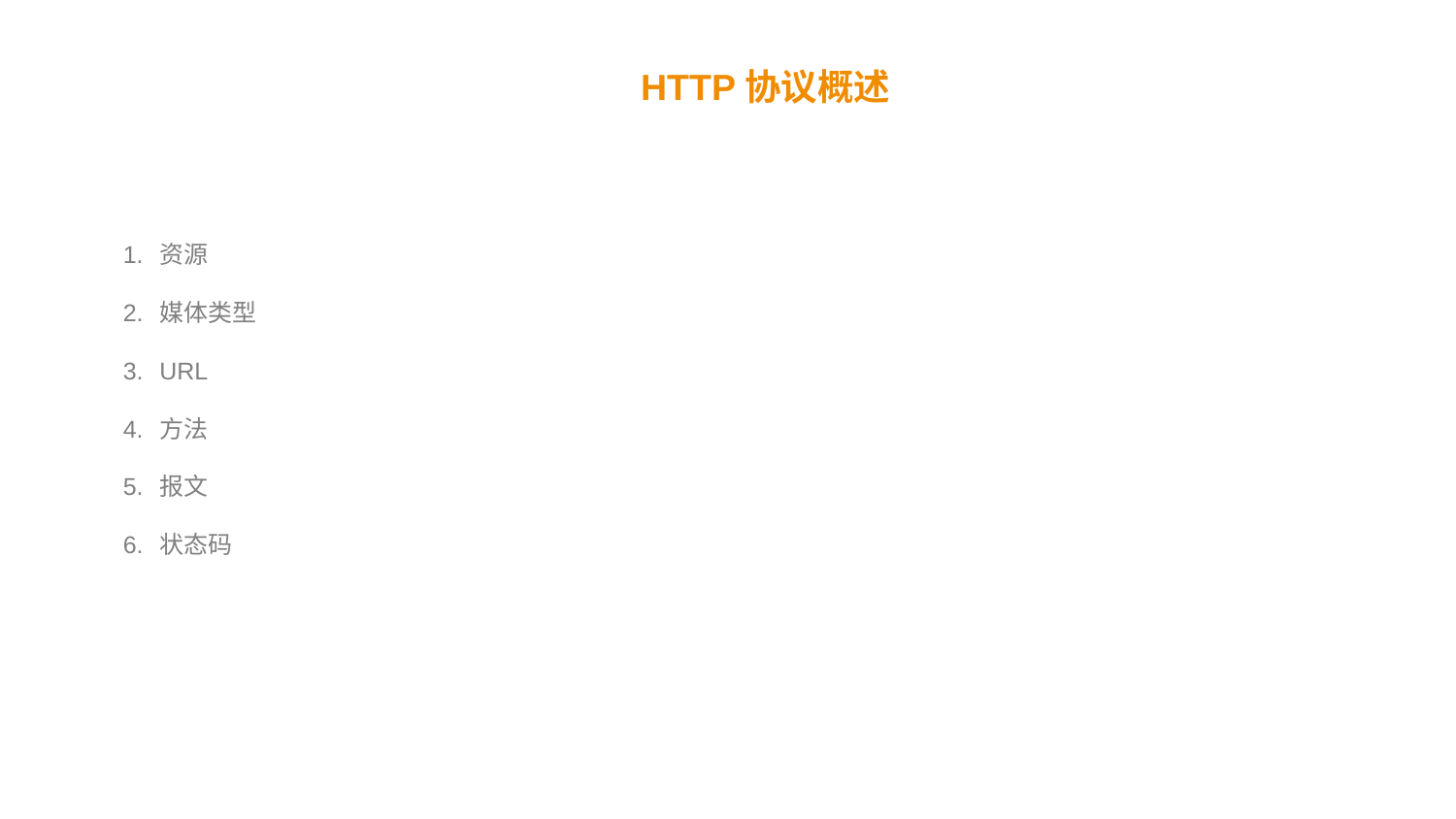

HTTP协议概述

资源
媒体类型
URL
方法
报文
状态码